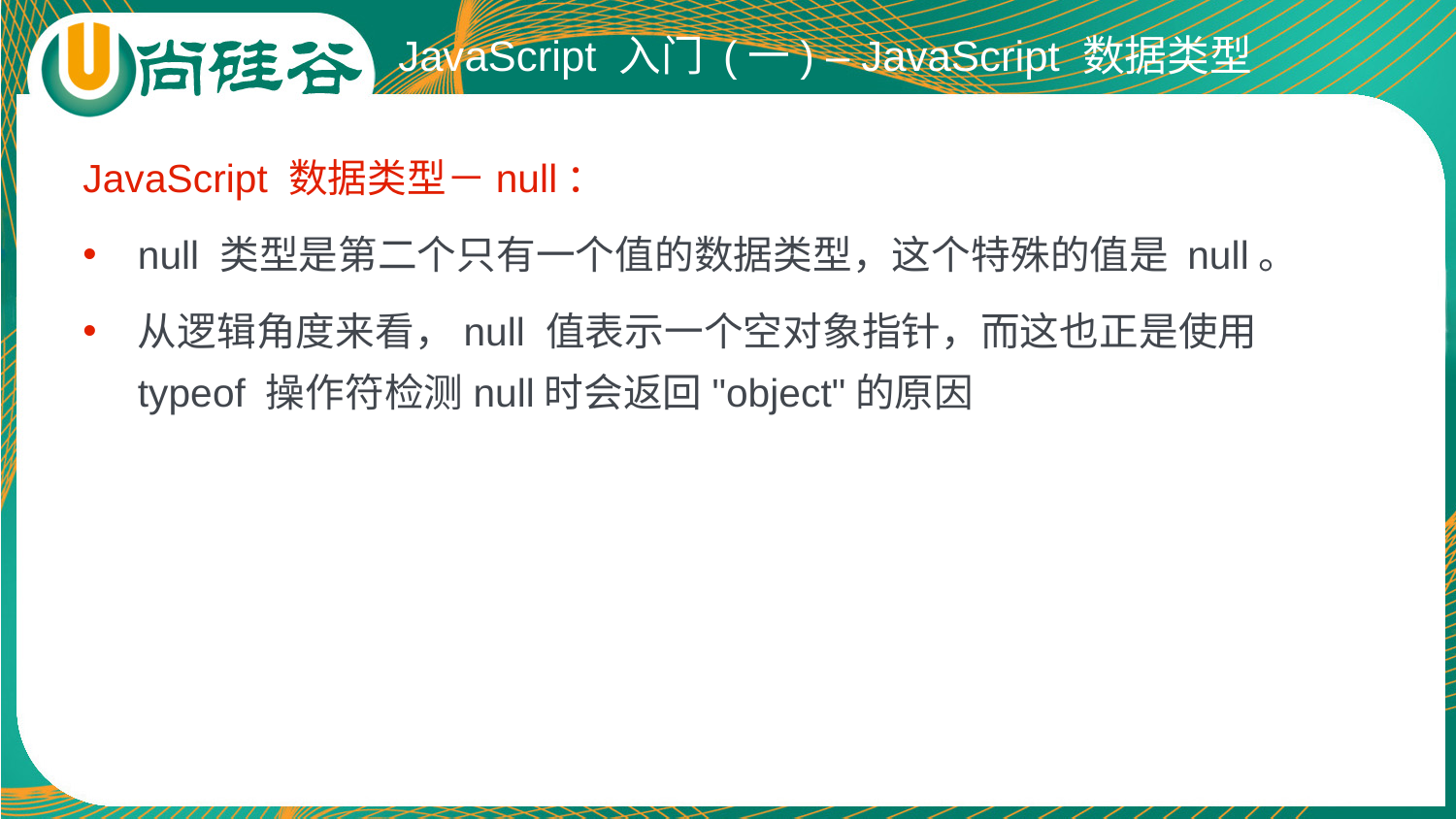

# JavaScript 入门 (一) – JavaScript 数据类型
JavaScript 数据类型－null：
null 类型是第二个只有一个值的数据类型，这个特殊的值是 null。
从逻辑角度来看，null 值表示一个空对象指针，而这也正是使用 typeof 操作符检测null时会返回"object"的原因